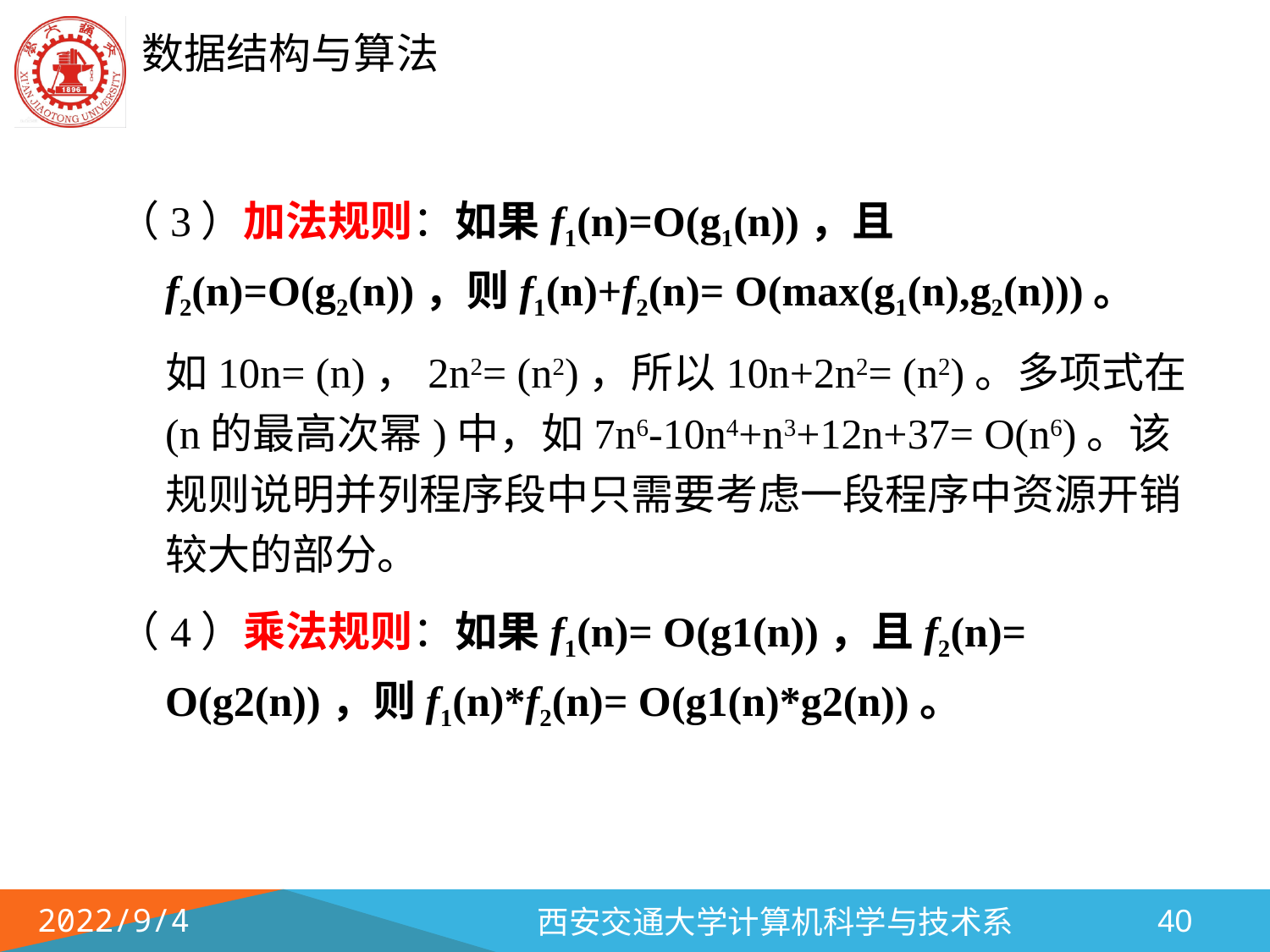

（3）加法规则：如果f1(n)=O(g1(n))，且f2(n)=O(g2(n))，则f1(n)+f2(n)= O(max(g1(n),g2(n)))。
	如10n= (n)，2n2= (n2)，所以10n+2n2= (n2)。多项式在 (n的最高次幂)中，如7n6-10n4+n3+12n+37= O(n6)。该规则说明并列程序段中只需要考虑一段程序中资源开销较大的部分。
（4）乘法规则：如果f1(n)= O(g1(n))，且f2(n)= O(g2(n))，则f1(n)*f2(n)= O(g1(n)*g2(n))。